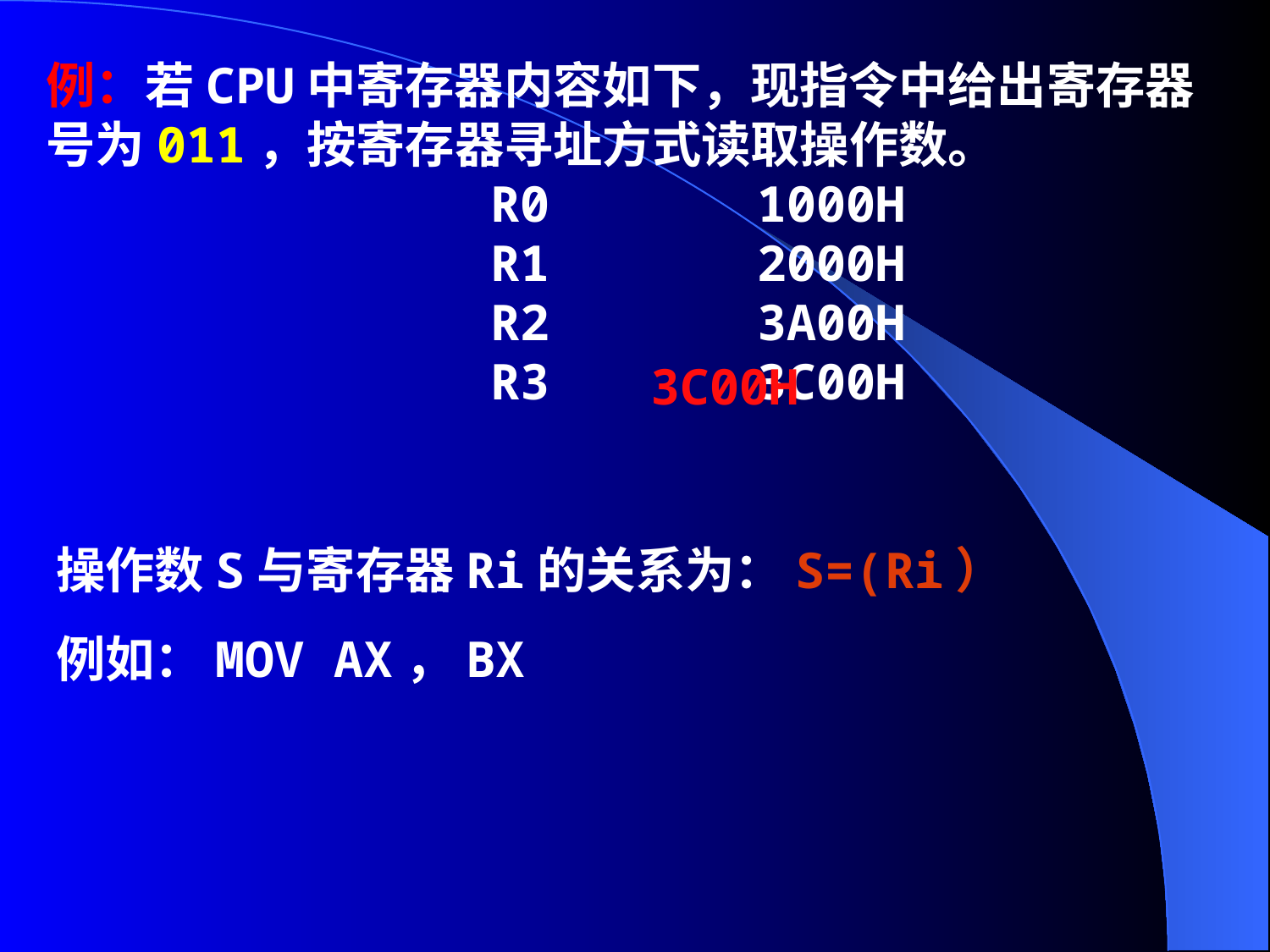

例：若CPU中寄存器内容如下，现指令中给出寄存器号为011，按寄存器寻址方式读取操作数。
               R0       1000H
               R1       2000H
               R2       3A00H
               R3       3C00H
3C00H
操作数S与寄存器Ri的关系为：S=(Ri）
例如：MOV AX，BX